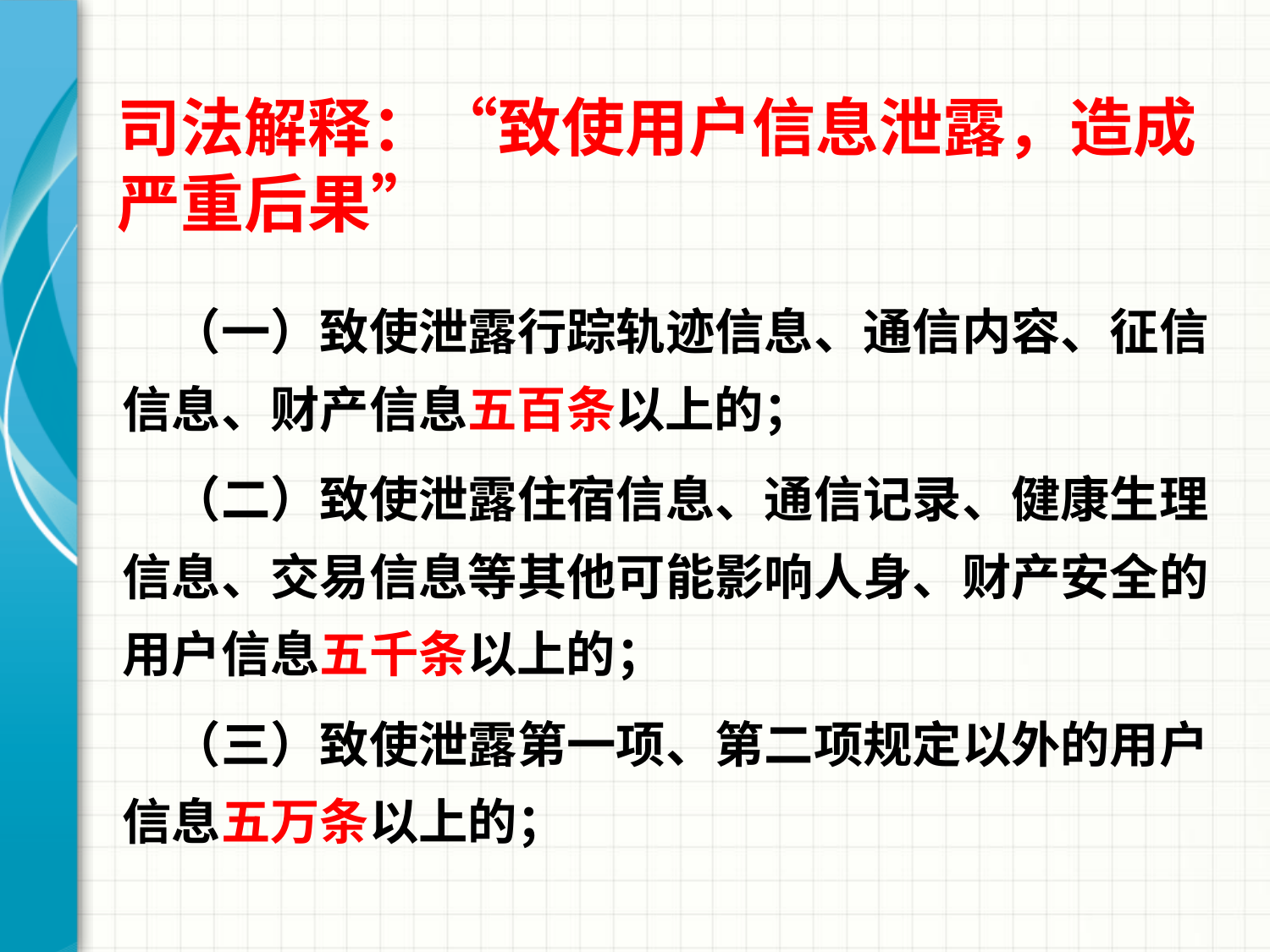

司法解释：“致使用户信息泄露，造成严重后果”
　（一）致使泄露行踪轨迹信息、通信内容、征信信息、财产信息五百条以上的；
　（二）致使泄露住宿信息、通信记录、健康生理信息、交易信息等其他可能影响人身、财产安全的用户信息五千条以上的；
　（三）致使泄露第一项、第二项规定以外的用户信息五万条以上的；